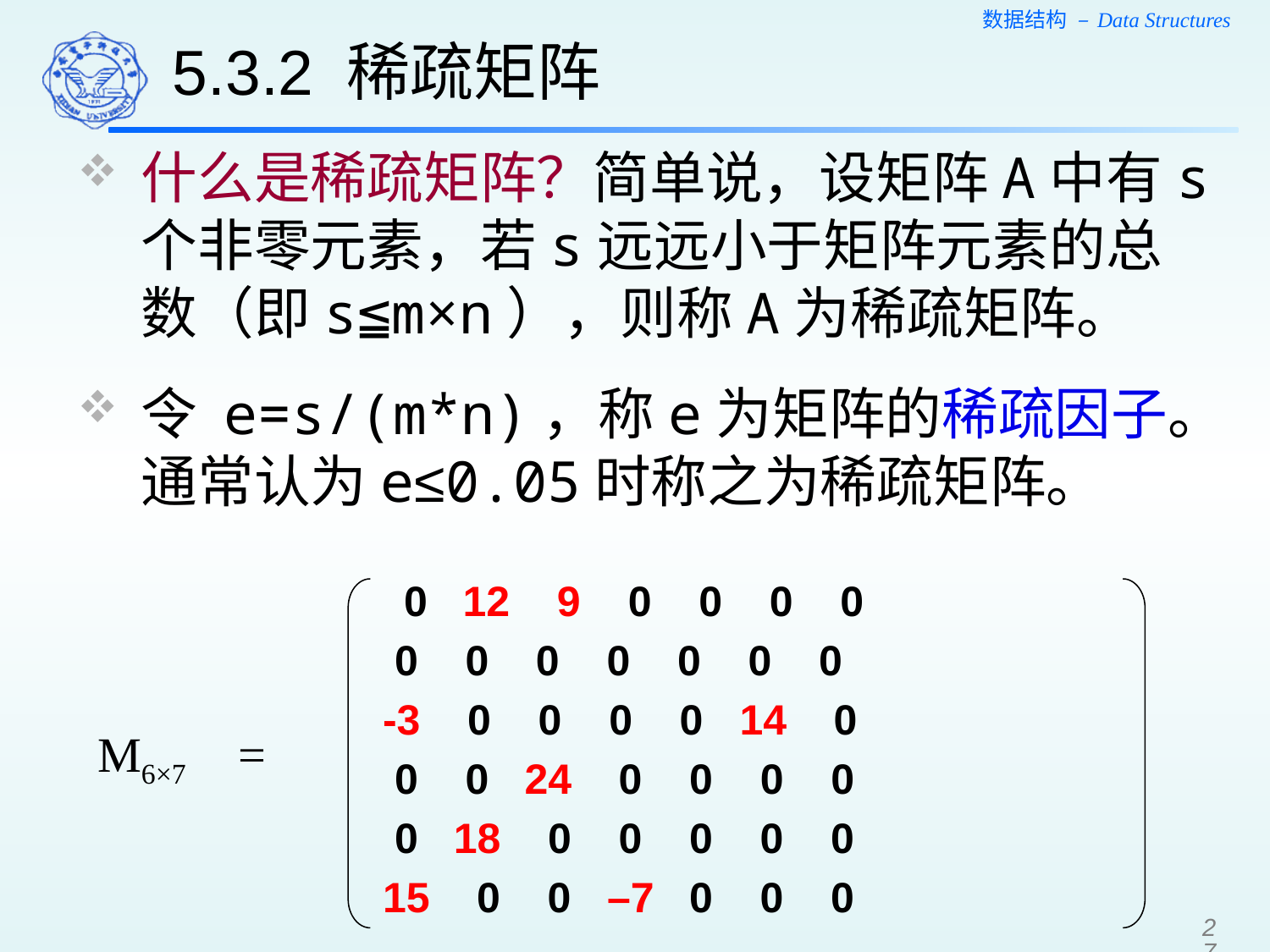

5.3.2 稀疏矩阵
什么是稀疏矩阵？简单说，设矩阵A中有s个非零元素，若s远远小于矩阵元素的总数（即s≦m×n），则称A为稀疏矩阵。
令 e=s/(m*n)，称e为矩阵的稀疏因子。通常认为e≤0.05时称之为稀疏矩阵。

 0   12    9    0    0    0    0
 0    0    0    0    0    0    0
-3    0    0    0    0   14    0
 0    0   24    0    0    0    0
 0   18    0    0    0    0    0
15    0    0   –7   0    0    0

M6×7　=
27